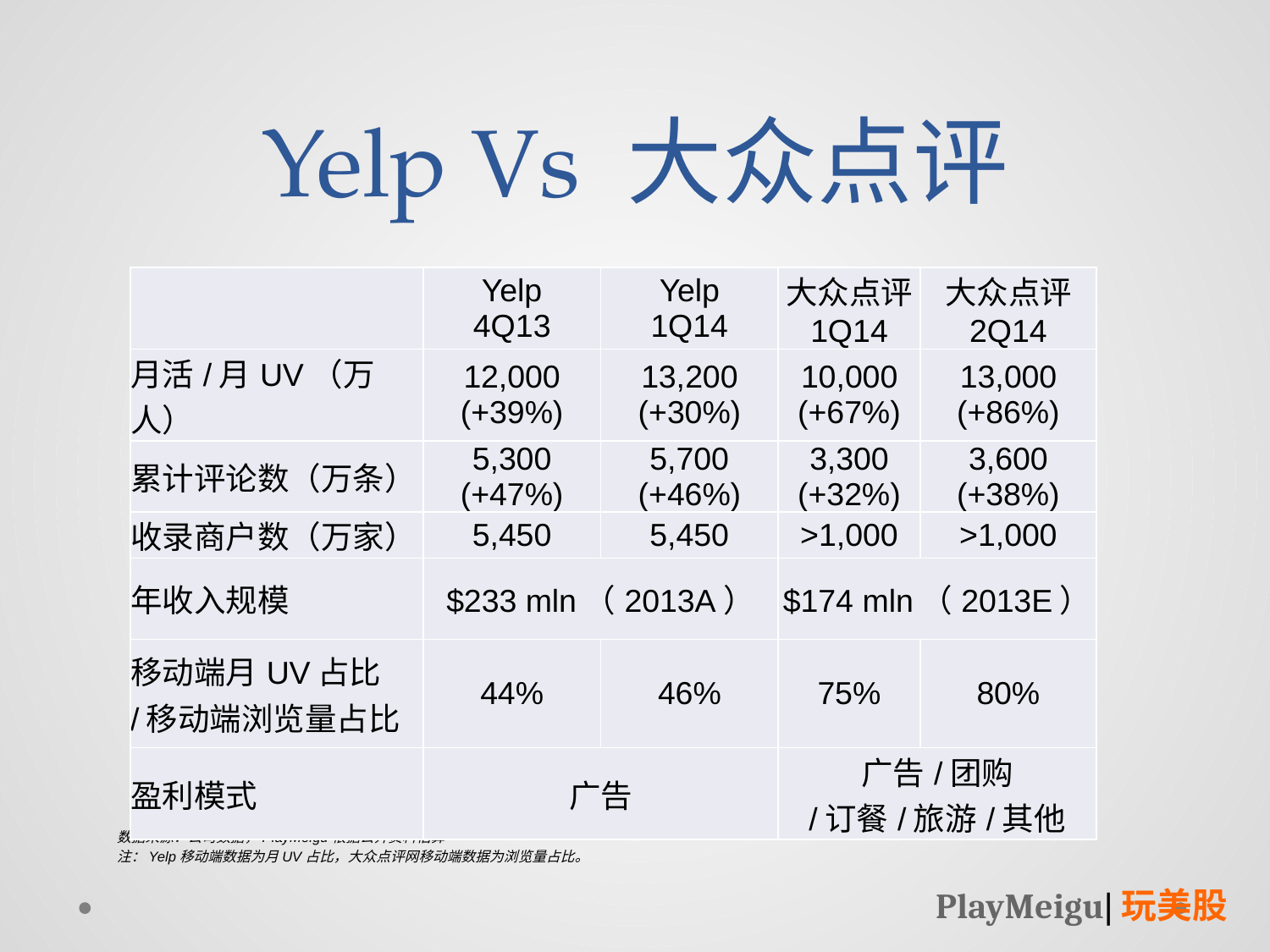

# Yelp Vs 大众点评
|  | Yelp 4Q13 | Yelp 1Q14 | 大众点评 1Q14 | 大众点评 2Q14 |
| --- | --- | --- | --- | --- |
| 月活/月UV（万人） | 12,000 (+39%) | 13,200 (+30%) | 10,000 (+67%) | 13,000 (+86%) |
| 累计评论数（万条） | 5,300 (+47%) | 5,700 (+46%) | 3,300 (+32%) | 3,600 (+38%) |
| 收录商户数（万家） | 5,450 | 5,450 | >1,000 | >1,000 |
| 年收入规模 | $233 mln（2013A） |  | $174 mln（2013E） |  |
| 移动端月UV占比 /移动端浏览量占比 | 44% | 46% | 75% | 80% |
| 盈利模式 | 广告 |  | 广告/团购 /订餐/旅游/其他 |  |
数据来源：公司数据，PlayMeigu根据公开资料估算
注：Yelp移动端数据为月UV占比，大众点评网移动端数据为浏览量占比。
PlayMeigu|玩美股